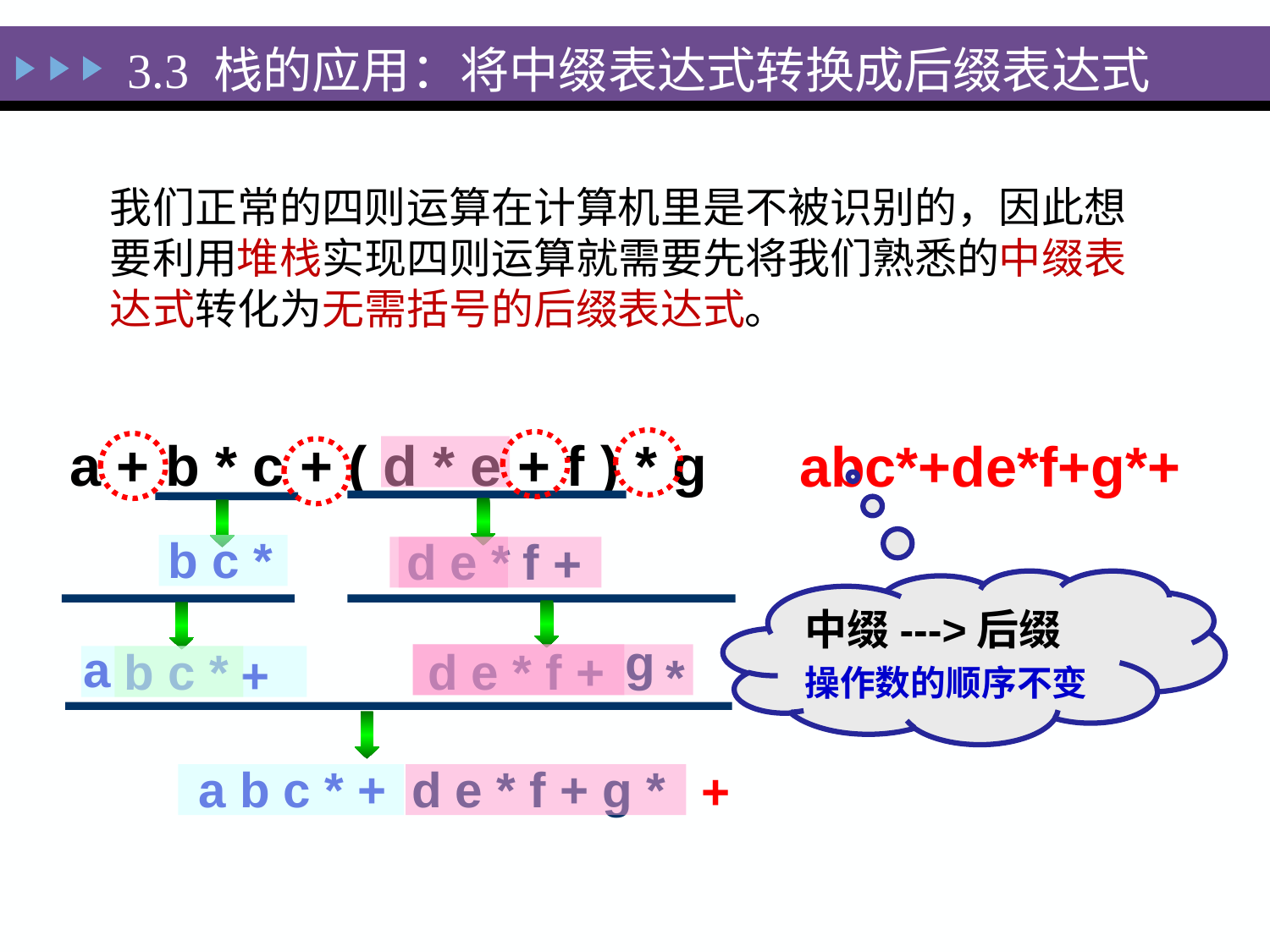

3.3 栈的应用：将中缀表达式转换成后缀表达式
我们正常的四则运算在计算机里是不被识别的，因此想要利用堆栈实现四则运算就需要先将我们熟悉的中缀表达式转化为无需括号的后缀表达式。
a + b * c + ( d * e + f ) * g
abc*+de*f+g*+

b c *
d e *
f
+

中缀--->后缀
操作数的顺序不变

g
a
b c *
d e * f +
+
*

a b c * +
d e * f + g *
+